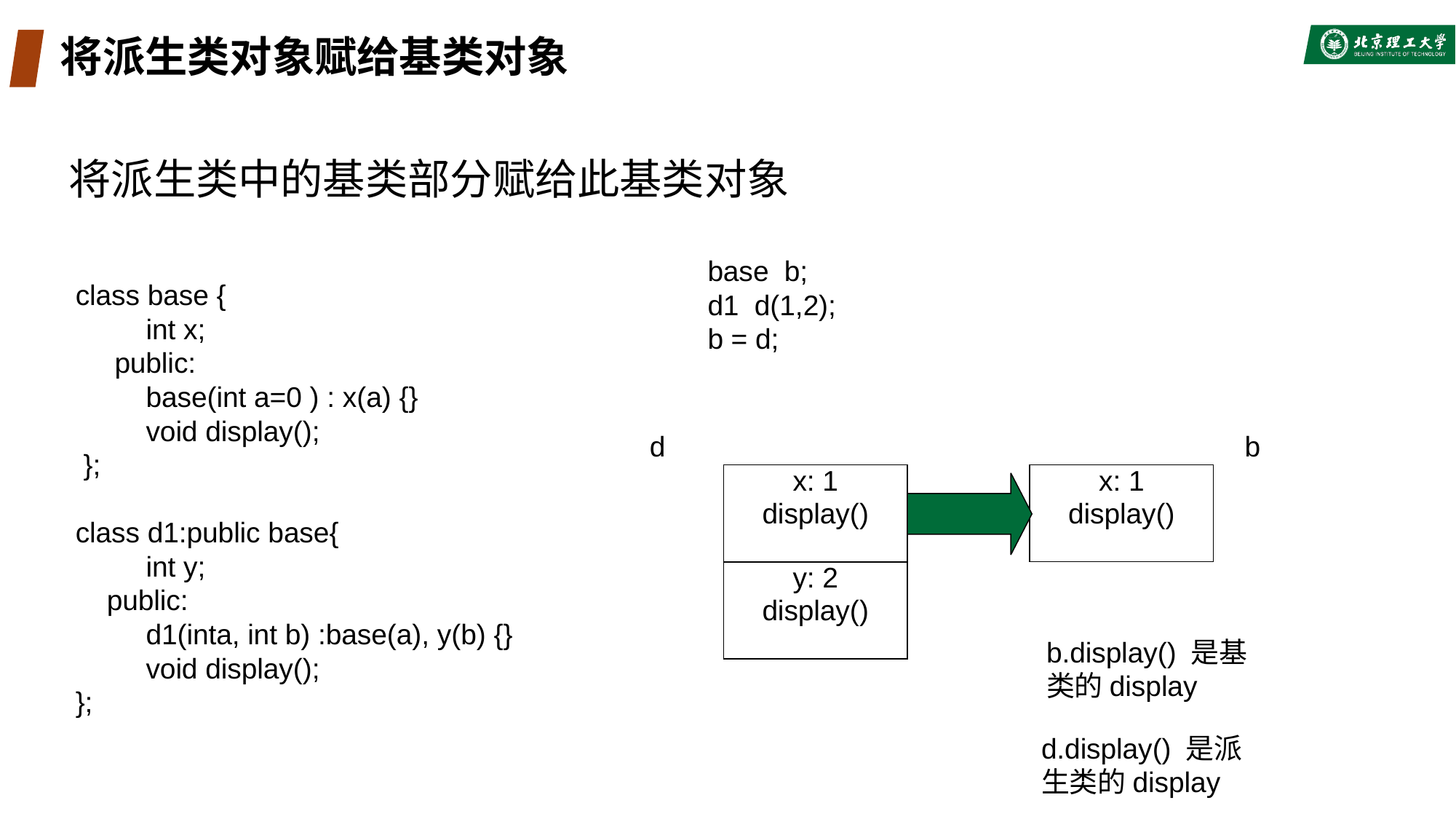

# 将派生类对象赋给基类对象
将派生类中的基类部分赋给此基类对象
base  b;
d1  d(1,2);
b = d;

class base {
         int x;
     public:
         base(int a=0 ) : x(a) {}
         void display();
 };

class d1:public base{
         int y;
    public:
         d1(inta, int b) :base(a), y(b) {}
         void display();
};
d
b
x: 1
display()
x: 1
display()
y: 2
display()

b.display() 是基类的display
d.display() 是派生类的display